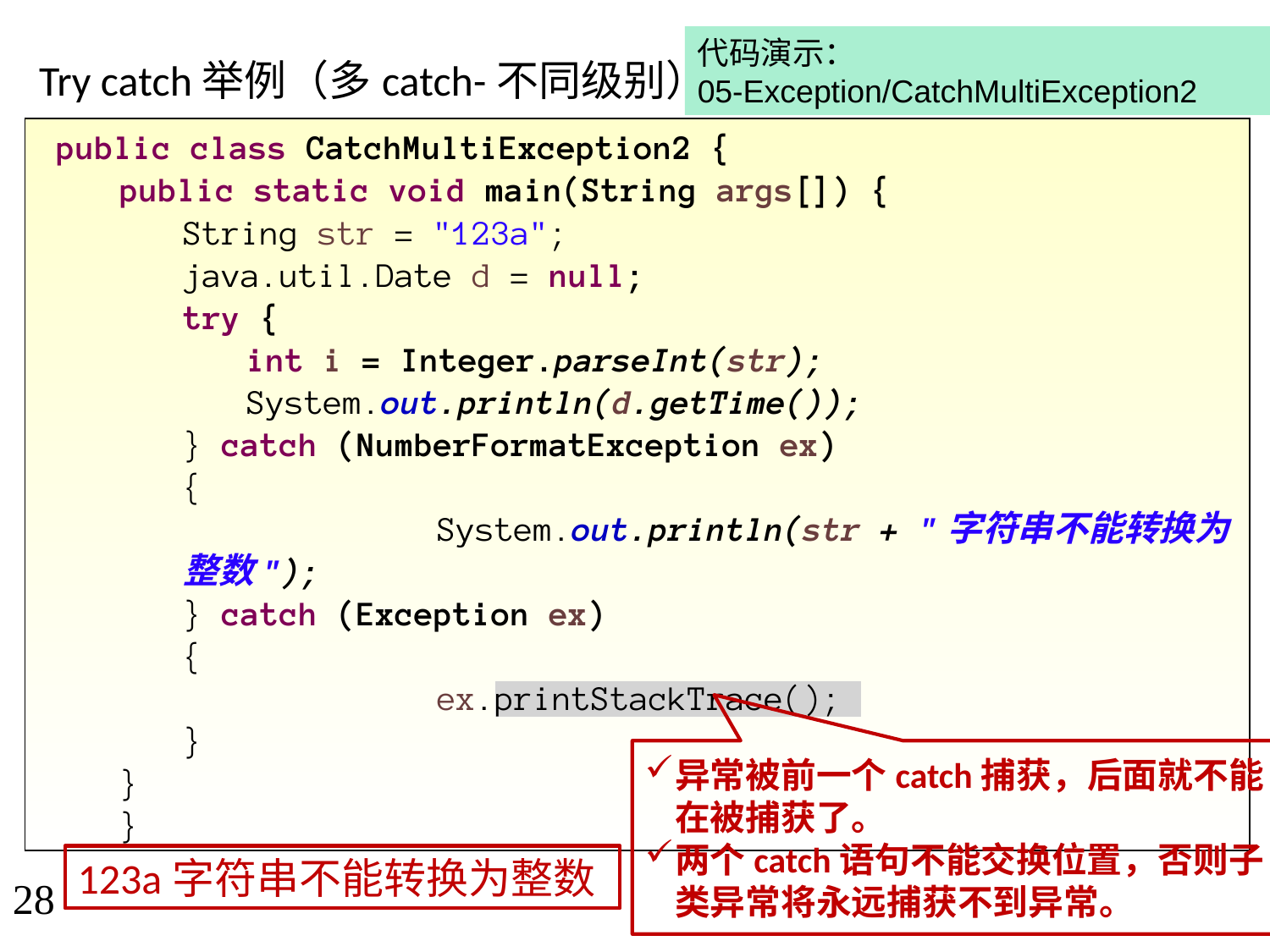

代码演示：
05-Exception/CatchMultiException2
Try catch举例（多catch-不同级别）
public class CatchMultiException2 {
public static void main(String args[]) {
String str = "123a";
java.util.Date d = null;
try {
int i = Integer.parseInt(str);
System.out.println(d.getTime());
} catch (NumberFormatException ex)
{
		System.out.println(str + "字符串不能转换为整数");
} catch (Exception ex)
{
		ex.printStackTrace();
}
}
}
异常被前一个catch捕获，后面就不能在被捕获了。
两个catch语句不能交换位置，否则子类异常将永远捕获不到异常。
123a字符串不能转换为整数
28